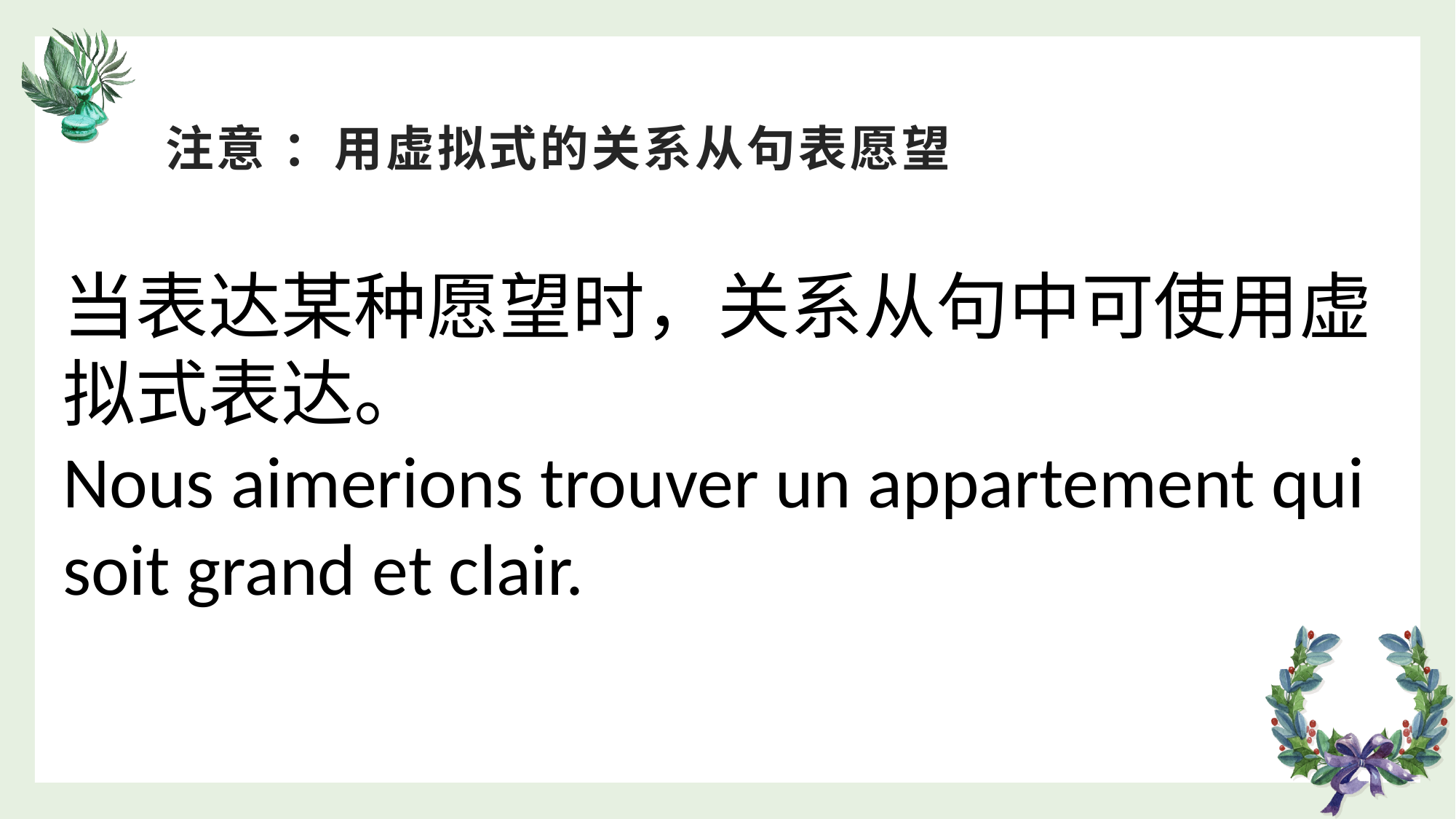

# 注意 ：用虚拟式的关系从句表愿望
当表达某种愿望时，关系从句中可使用虚拟式表达。
Nous aimerions trouver un appartement qui soit grand et clair.